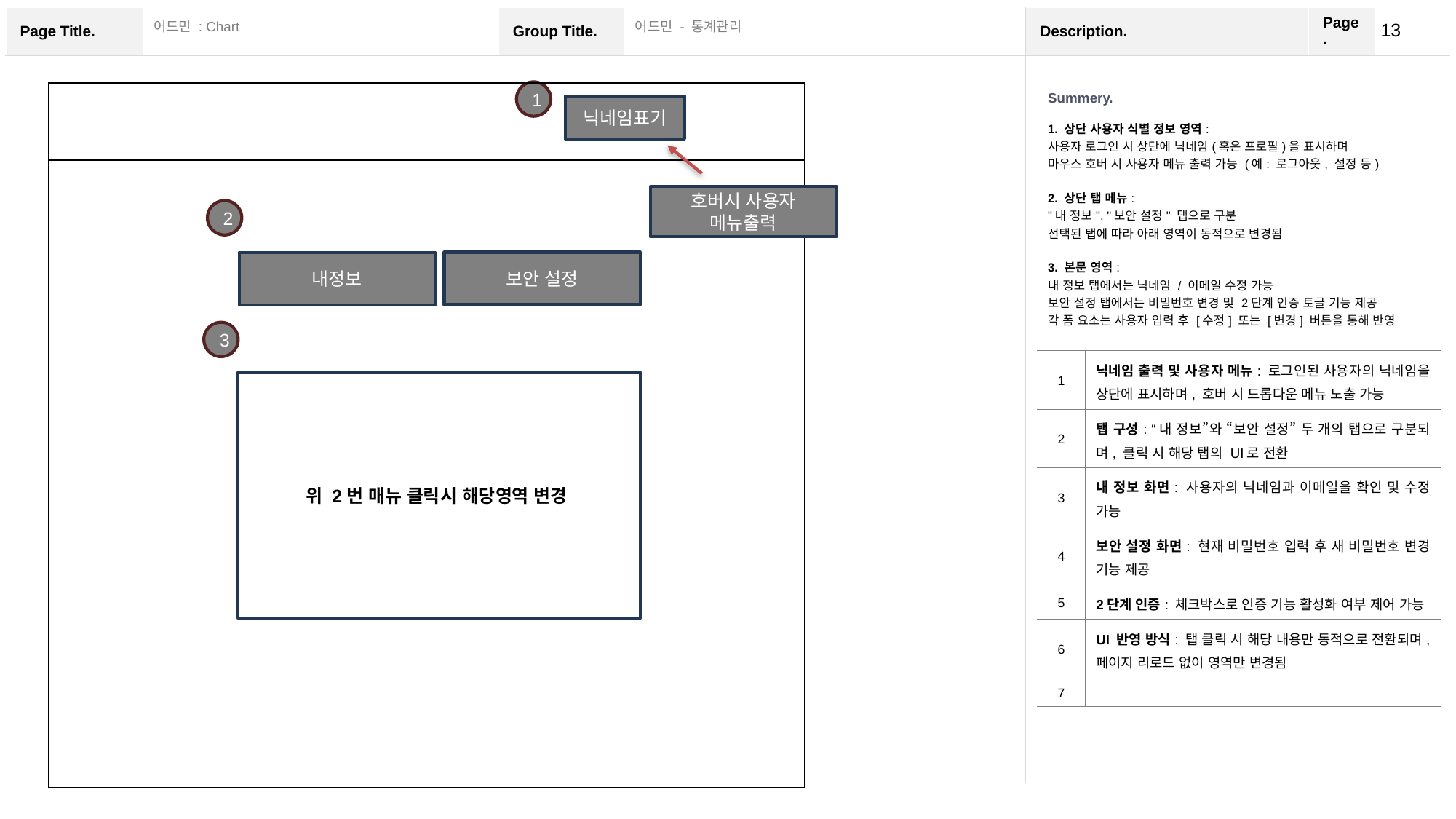

13
어드민 : Chart
어드민 - 통계관리
1

| Summery. |  |
| --- | --- |
| 1. 상단 사용자 식별 정보 영역: 사용자 로그인 시 상단에 닉네임(혹은 프로필)을 표시하며 마우스 호버 시 사용자 메뉴 출력 가능 (예: 로그아웃, 설정 등) 2. 상단 탭 메뉴: "내 정보", "보안 설정" 탭으로 구분 선택된 탭에 따라 아래 영역이 동적으로 변경됨 3. 본문 영역: 내 정보 탭에서는 닉네임 / 이메일 수정 가능 보안 설정 탭에서는 비밀번호 변경 및 2단계 인증 토글 기능 제공 각 폼 요소는 사용자 입력 후 [수정] 또는 [변경] 버튼을 통해 반영 |  |
| 1 | 닉네임 출력 및 사용자 메뉴: 로그인된 사용자의 닉네임을 상단에 표시하며, 호버 시 드롭다운 메뉴 노출 가능 |
| 2 | 탭 구성: “내 정보”와 “보안 설정” 두 개의 탭으로 구분되며, 클릭 시 해당 탭의 UI로 전환 |
| 3 | 내 정보 화면: 사용자의 닉네임과 이메일을 확인 및 수정 가능 |
| 4 | 보안 설정 화면: 현재 비밀번호 입력 후 새 비밀번호 변경 기능 제공 |
| 5 | 2단계 인증: 체크박스로 인증 기능 활성화 여부 제어 가능 |
| 6 | UI 반영 방식: 탭 클릭 시 해당 내용만 동적으로 전환되며, 페이지 리로드 없이 영역만 변경됨 |
| 7 |  |
닉네임표기
호버시 사용자 메뉴출력
2
보안 설정
내정보
3
위 2번 매뉴 클릭시 해당영역 변경